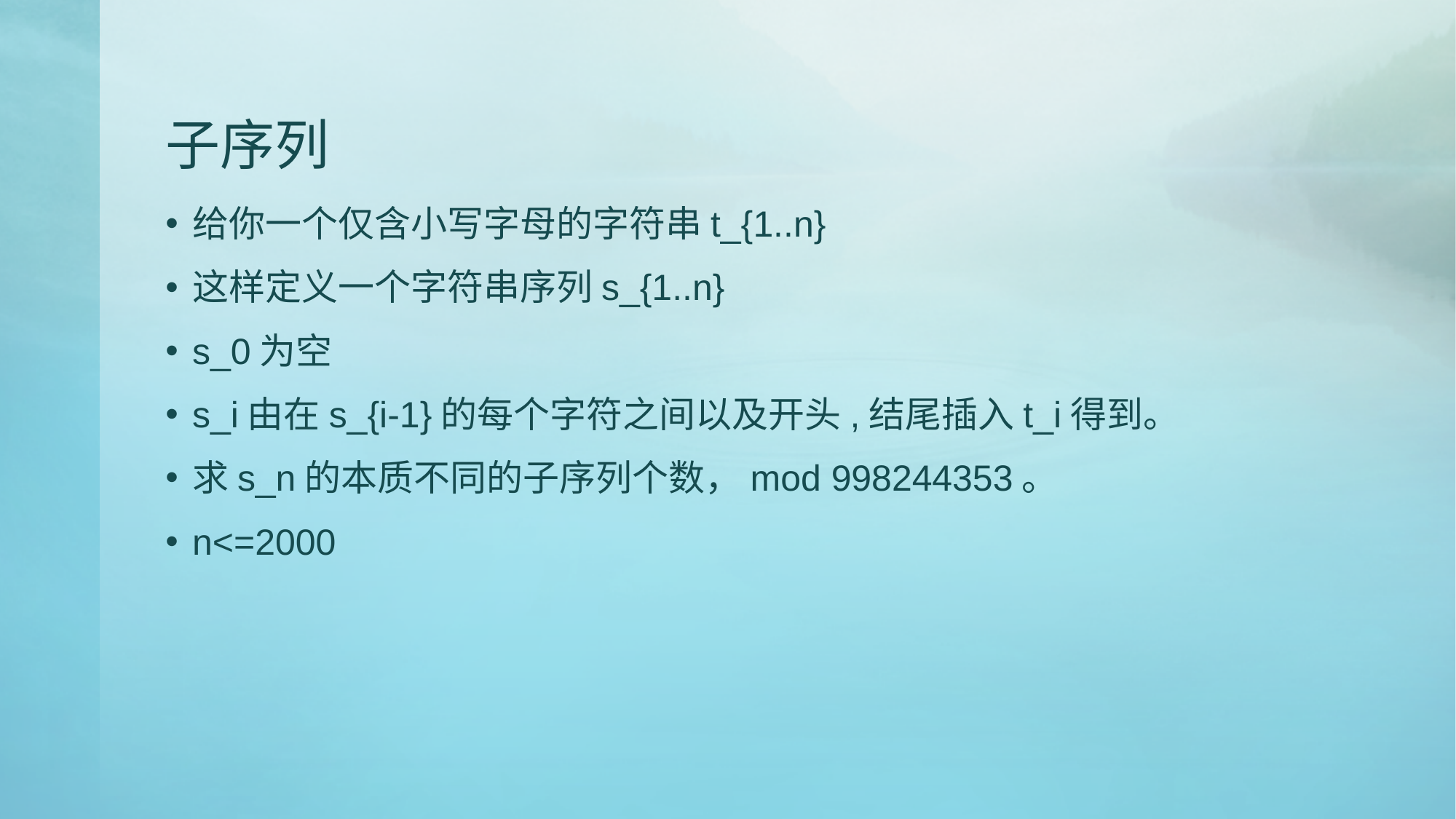

# 子序列
给你一个仅含小写字母的字符串t_{1..n}
这样定义一个字符串序列s_{1..n}
s_0为空
s_i由在s_{i-1}的每个字符之间以及开头,结尾插入t_i得到。
求s_n的本质不同的子序列个数，mod 998244353。
n<=2000